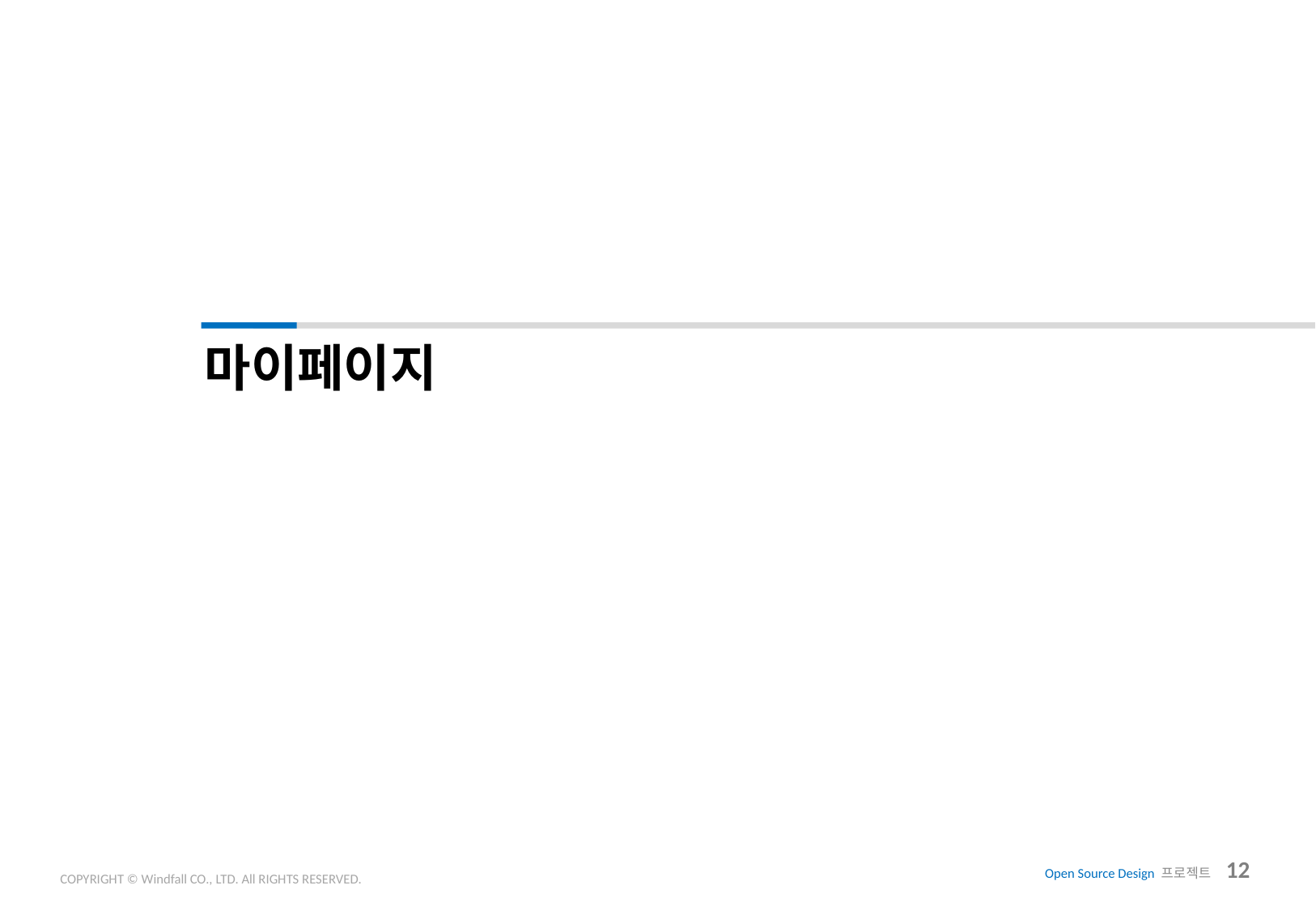

# 마이페이지
Open Source Design 프로젝트   12